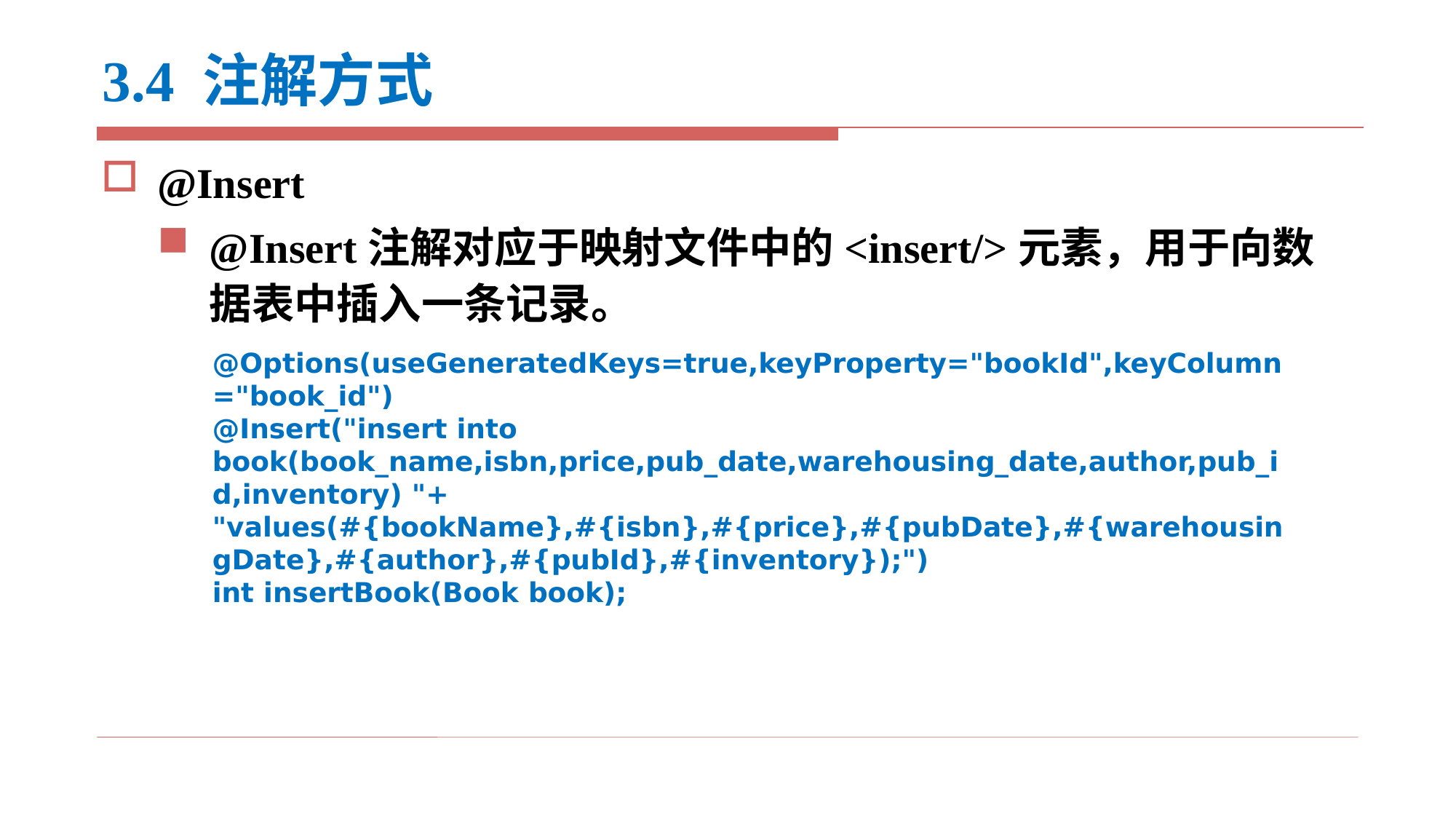

# 3.4 注解方式
@Insert
@Insert注解对应于映射文件中的<insert/>元素，用于向数据表中插入一条记录。
@Options(useGeneratedKeys=true,keyProperty="bookId",keyColumn="book_id")
@Insert("insert into book(book_name,isbn,price,pub_date,warehousing_date,author,pub_id,inventory) "+
"values(#{bookName},#{isbn},#{price},#{pubDate},#{warehousingDate},#{author},#{pubId},#{inventory});")
int insertBook(Book book);
52